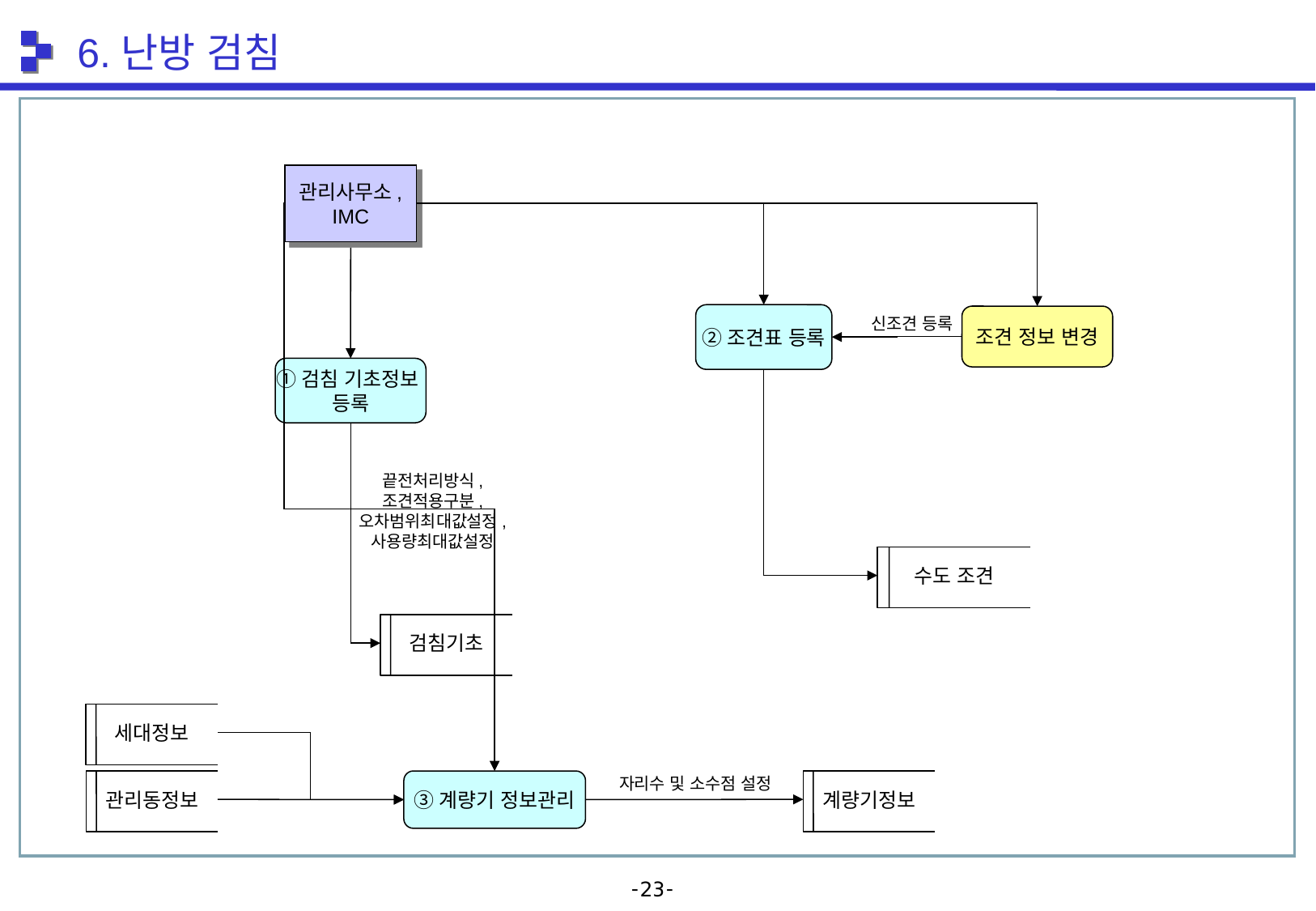

6.난방 검침

관리사무소,
IMC
②조견표 등록
조견 정보 변경
신조견 등록
①검침 기초정보
등록
끝전처리방식,
조견적용구분,
오차범위최대값설정,
사용량최대값설정

수도 조견

검침기초

세대정보

자리수 및 소수점 설정
③계량기 정보관리

관리동정보

계량기정보